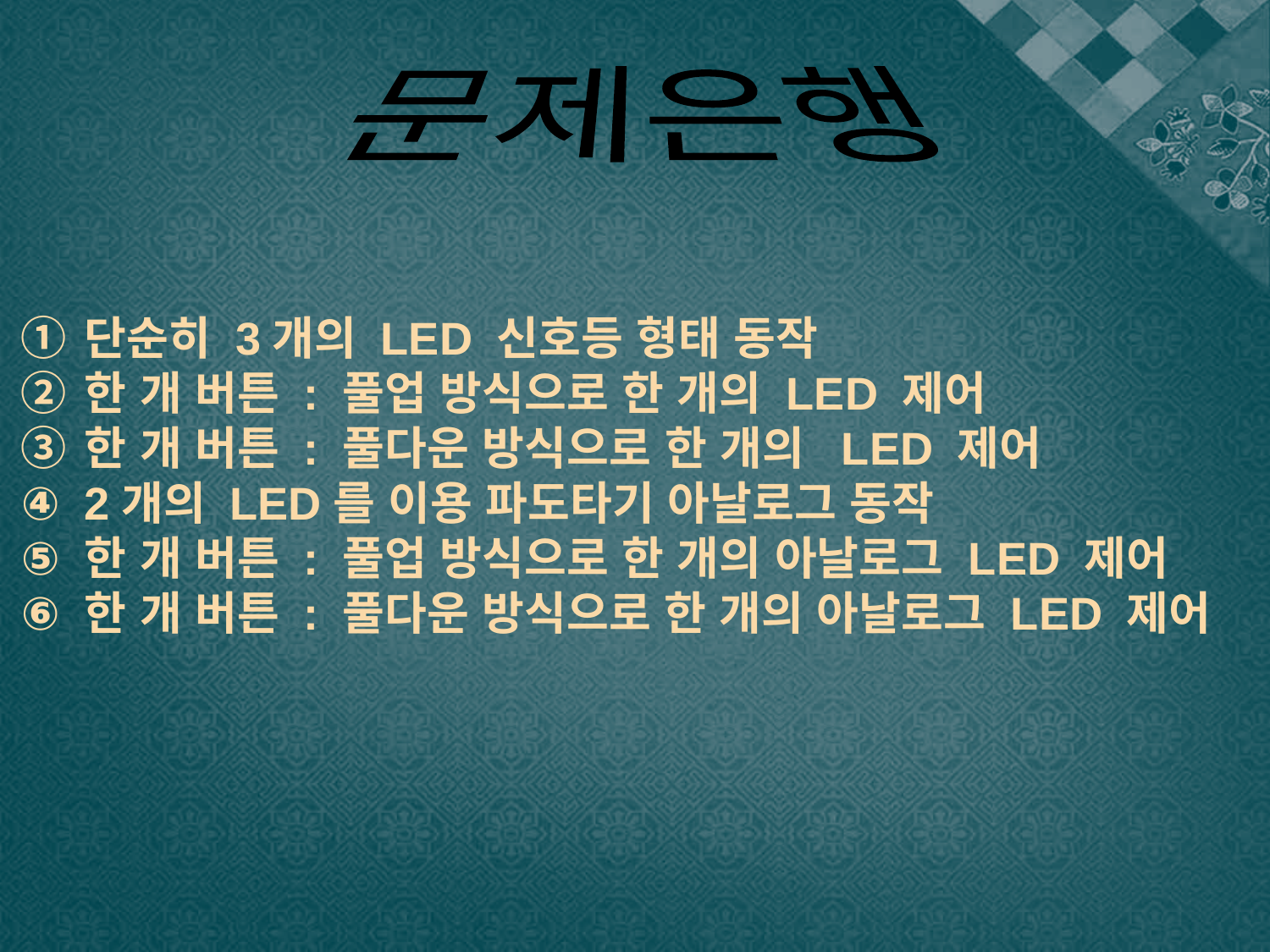

문제은행
단순히 3개의 LED 신호등 형태 동작
한 개 버튼 : 풀업 방식으로 한 개의 LED 제어
한 개 버튼 : 풀다운 방식으로 한 개의  LED 제어
2개의 LED를 이용 파도타기 아날로그 동작
한 개 버튼 : 풀업 방식으로 한 개의 아날로그 LED 제어
한 개 버튼 : 풀다운 방식으로 한 개의 아날로그 LED 제어